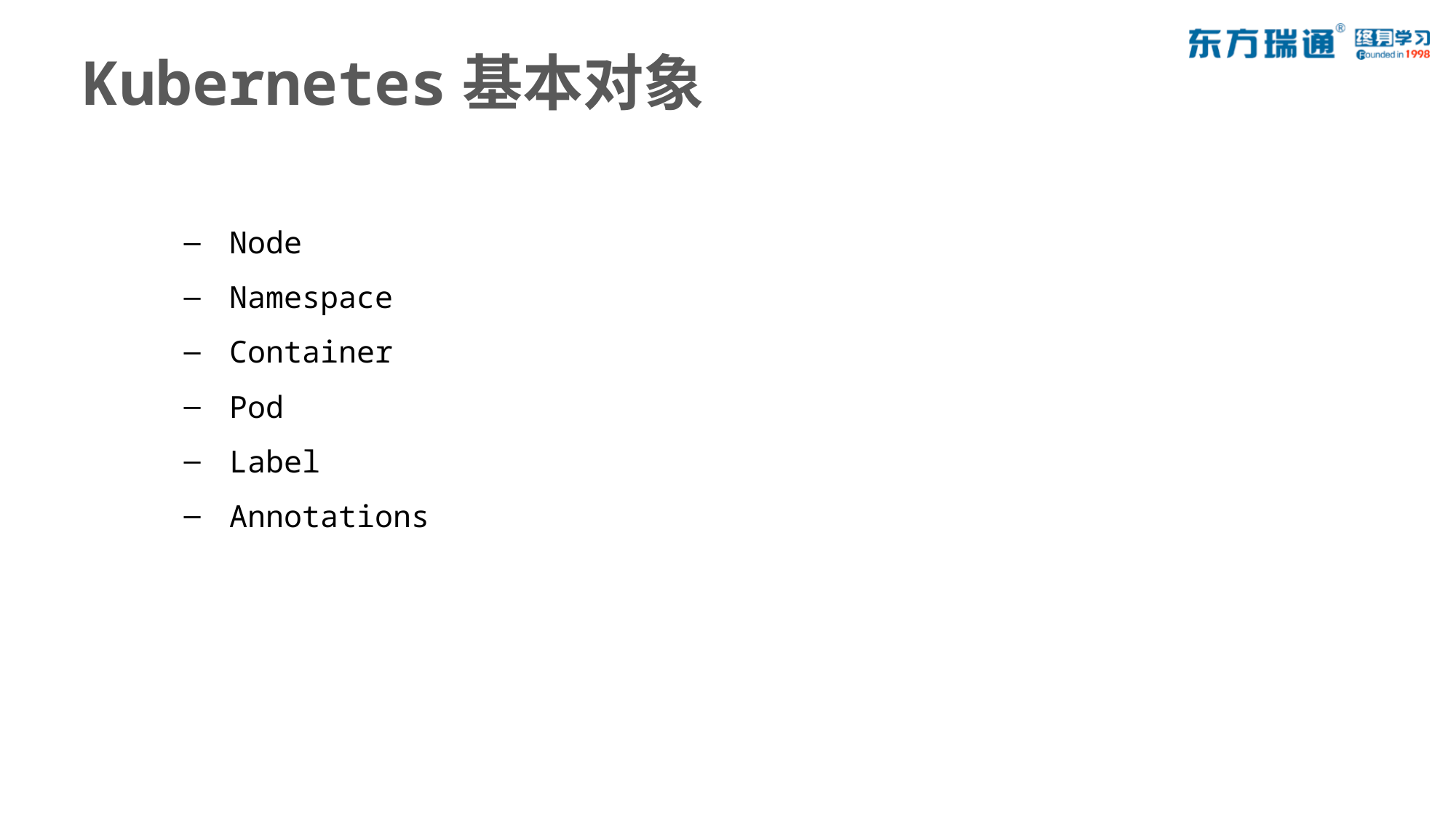

# Kubernetes基本对象
Node
Namespace
Container
Pod
Label
Annotations